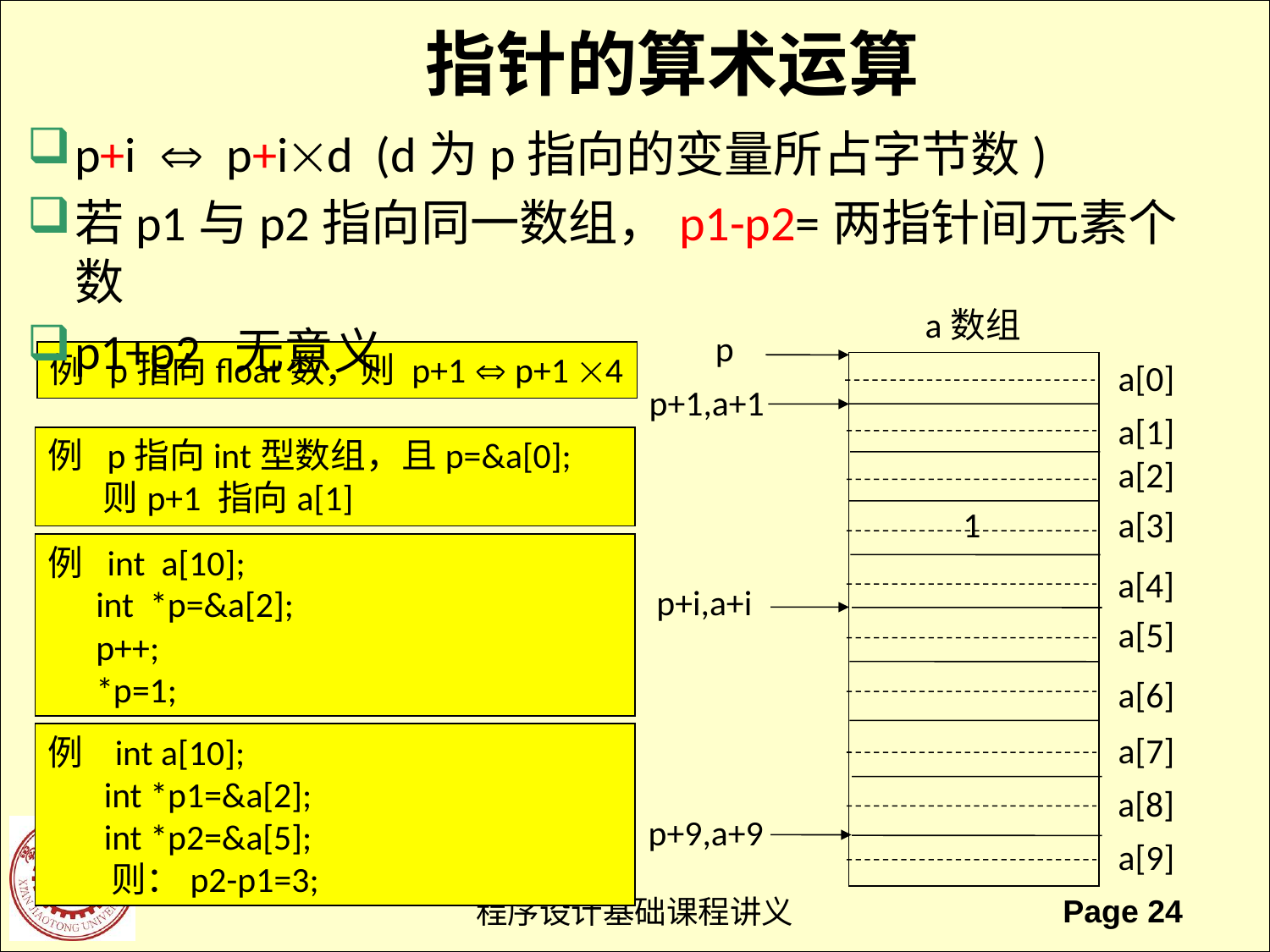

指针的算术运算
p+i  ⇔  p+i×d  (d为p指向的变量所占字节数)
若p1与p2指向同一数组，p1-p2=两指针间元素个数
p1+p2  无意义
a数组
p
a[0]

p+1,a+1

a[1]

a[2]

1
a[3]

a[4]
p+i,a+i

a[5]

a[6]

a[7]

a[8]

p+9,a+9

a[9]

例  p指向float数，则 p+1 ⇔ p+1 ×4
例  p指向int型数组，且p=&a[0];
      则p+1 指向a[1]
例  int  a[10];
      int  *p=&a[2];
      p++;
      *p=1;
例   int a[10];
       int *p1=&a[2];
       int *p2=&a[5];
       则：p2-p1=3;